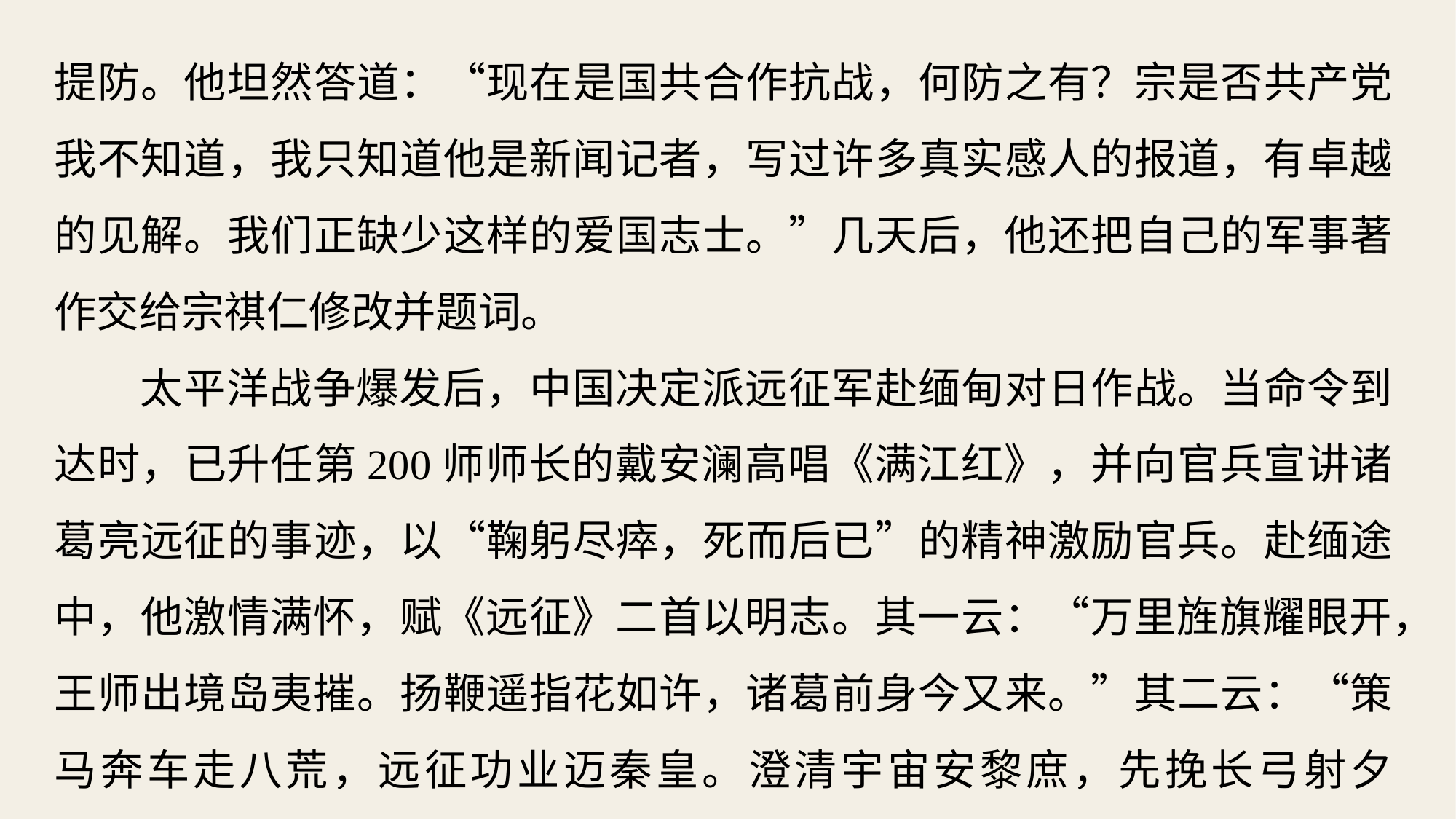

提防。他坦然答道：“现在是国共合作抗战，何防之有？宗是否共产党我不知道，我只知道他是新闻记者，写过许多真实感人的报道，有卓越的见解。我们正缺少这样的爱国志士。”几天后，他还把自己的军事著作交给宗祺仁修改并题词。
太平洋战争爆发后，中国决定派远征军赴缅甸对日作战。当命令到达时，已升任第200师师长的戴安澜高唱《满江红》，并向官兵宣讲诸葛亮远征的事迹，以“鞠躬尽瘁，死而后已”的精神激励官兵。赴缅途中，他激情满怀，赋《远征》二首以明志。其一云：“万里旌旗耀眼开，王师出境岛夷摧。扬鞭遥指花如许，诸葛前身今又来。”其二云：“策马奔车走八荒，远征功业迈秦皇。澄清宇宙安黎庶，先挽长弓射夕阳。”